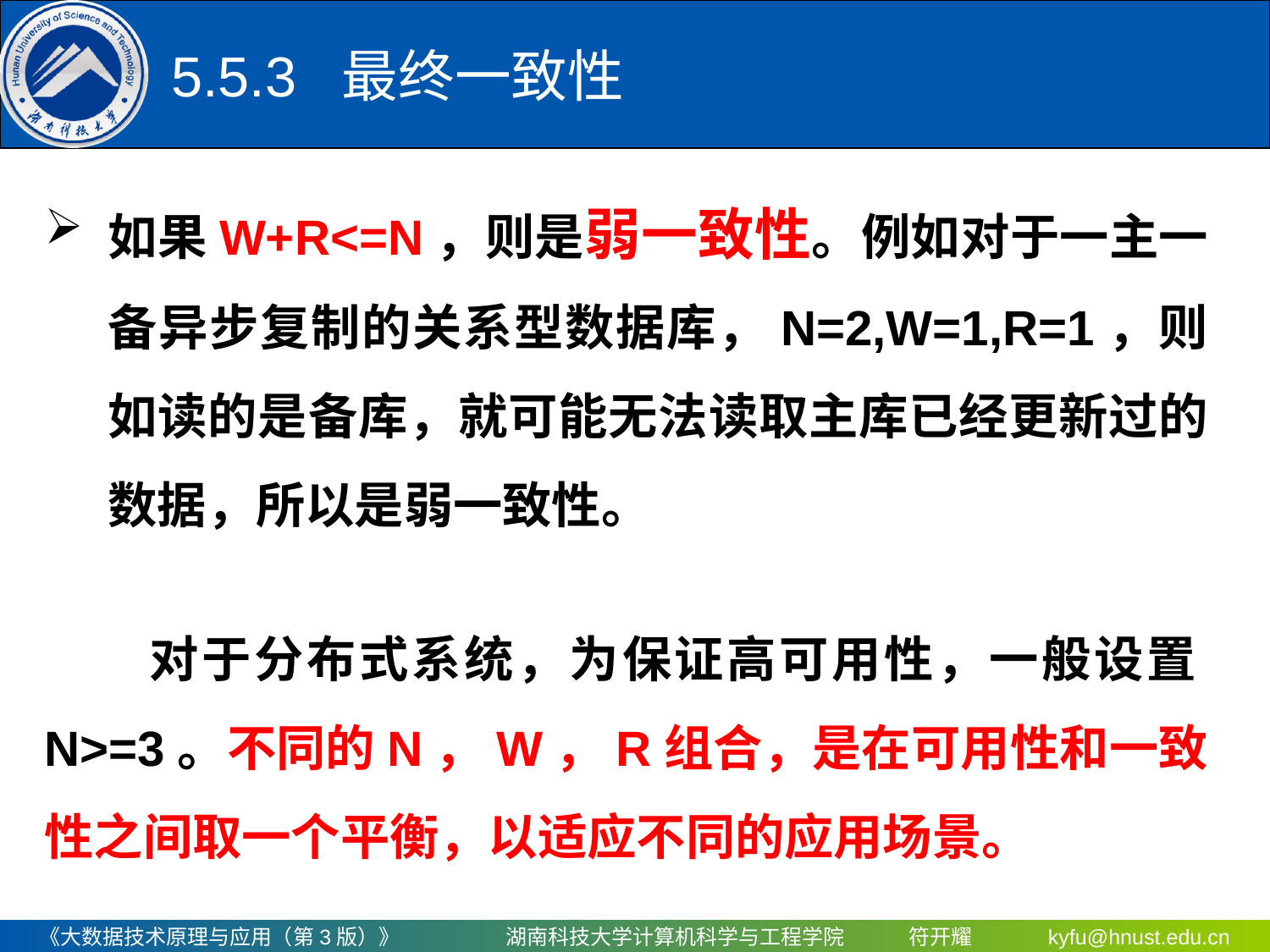

5.5.3  最终一致性
如果W+R<=N，则是弱一致性。例如对于一主一备异步复制的关系型数据库，N=2,W=1,R=1，则如读的是备库，就可能无法读取主库已经更新过的数据，所以是弱一致性。

　　对于分布式系统，为保证高可用性，一般设置N>=3。不同的N，W，R组合，是在可用性和一致性之间取一个平衡，以适应不同的应用场景。